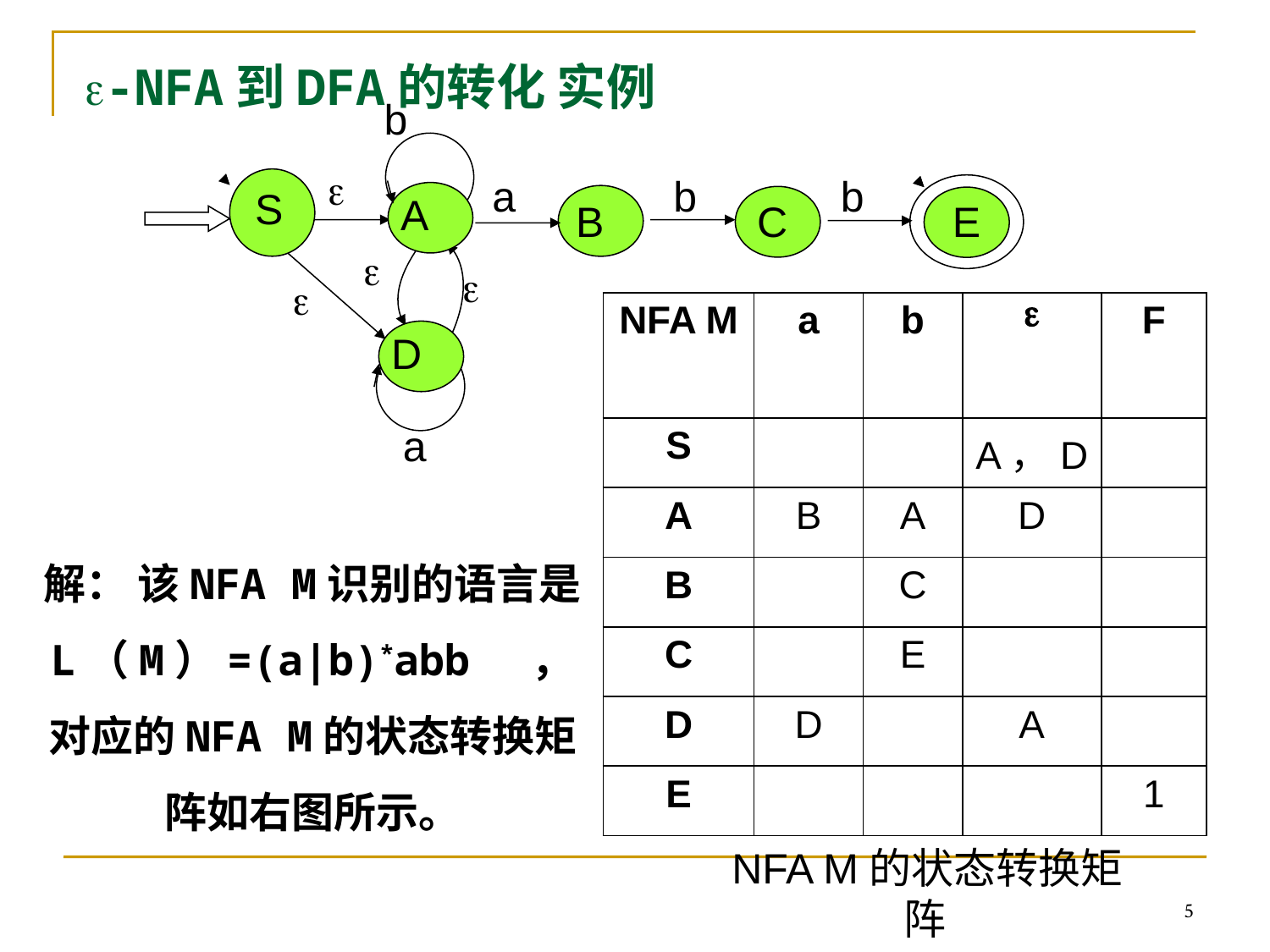

ε-NFA到DFA的转化 实例
b

ε
a
a
b
b

S

A

B
C
E

ε
ε
ε

| NFA M | a | b | ε | F |
| --- | --- | --- | --- | --- |
| S |  |  | A，D |  |
| A | B | A | D |  |
| B |  | C |  |  |
| C |  | E |  |  |
| D | D |  | A |  |
| E |  |  |  | 1 |

D

a

解： 该NFA M识别的语言是
L（M）=(a|b)*abb  ，
对应的NFA M的状态转换矩
阵如右图所示。

 NFA M的状态转换矩阵
5